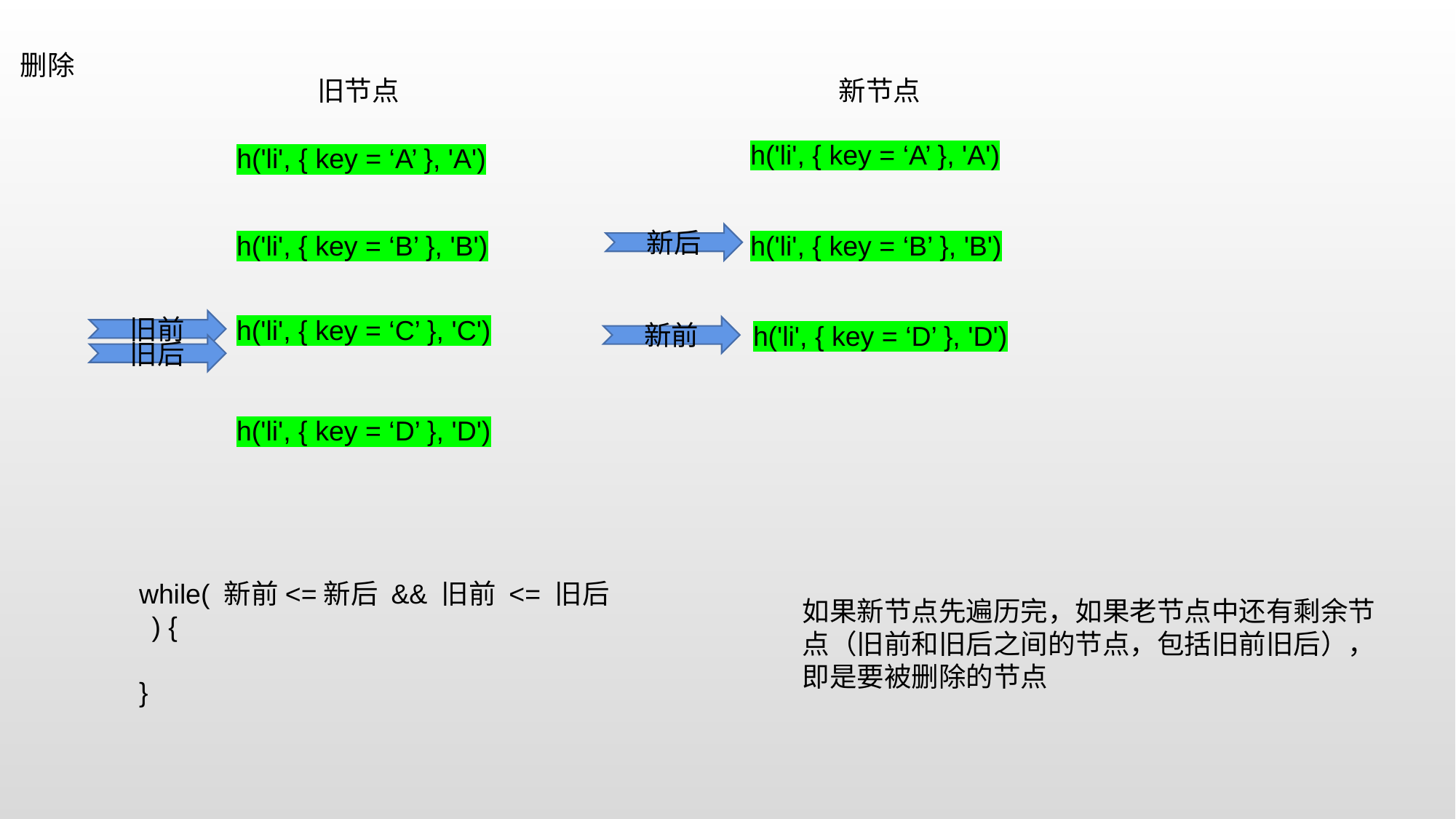

删除
旧节点
新节点

h('li', { key = ‘A’ }, 'A')
h('li', { key = ‘A’ }, 'A')
h('li', { key = ‘B’ }, 'B')
h('li', { key = ‘B’ }, 'B')
新后
h('li', { key = ‘C’ }, 'C')
旧前
h('li', { key = ‘D’ }, 'D')
新前
旧后
h('li', { key = ‘D’ }, 'D')
while( 新前<=新后 && 旧前 <= 旧后 ) {

}
如果新节点先遍历完，如果老节点中还有剩余节点（旧前和旧后之间的节点，包括旧前旧后），即是要被删除的节点